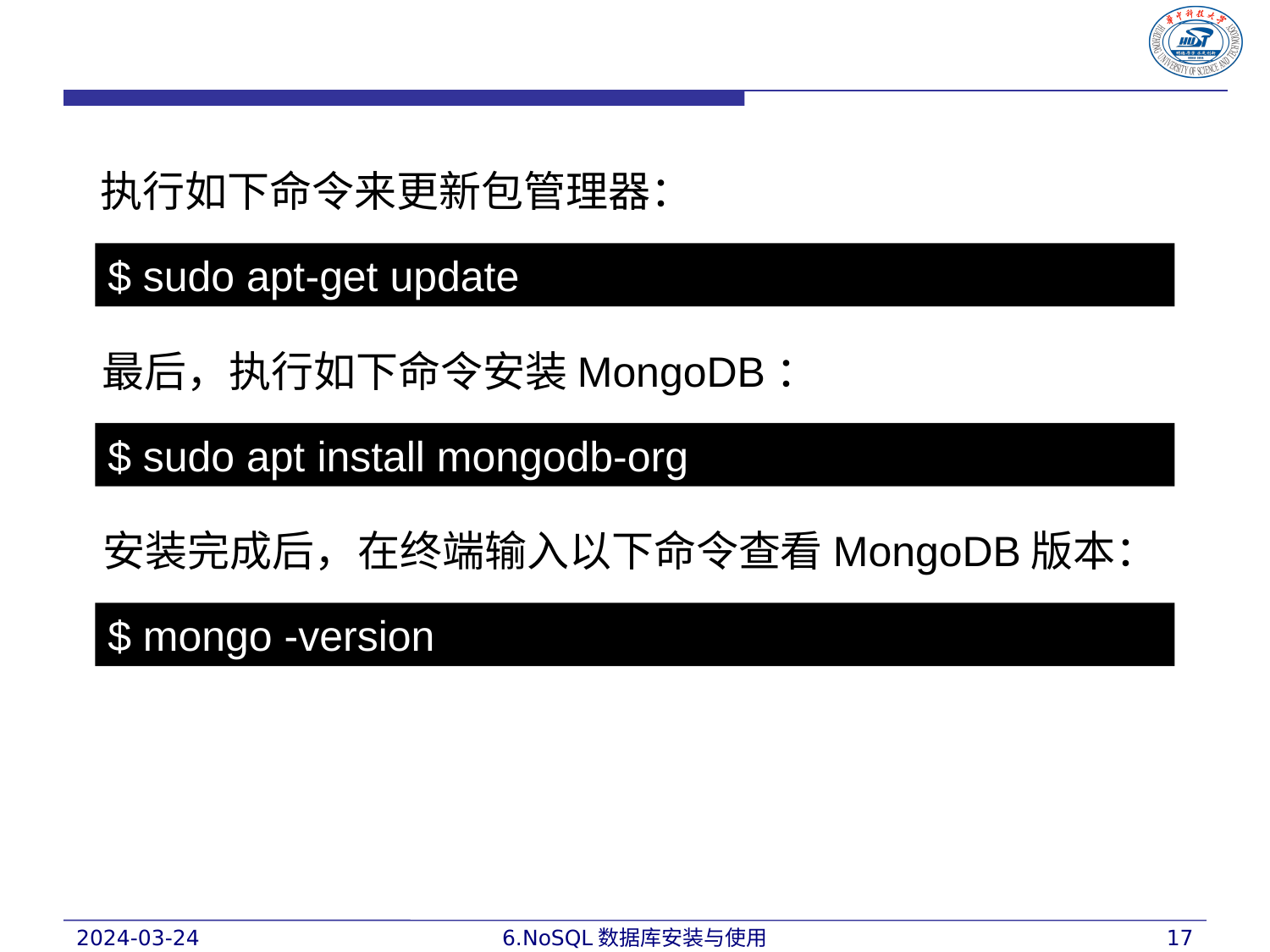

执行如下命令来更新包管理器：
$ sudo apt-get update
最后，执行如下命令安装MongoDB：
$ sudo apt install mongodb-org
安装完成后，在终端输入以下命令查看MongoDB版本：
$ mongo -version
2024-03-24
6.NoSQL数据库安装与使用
17